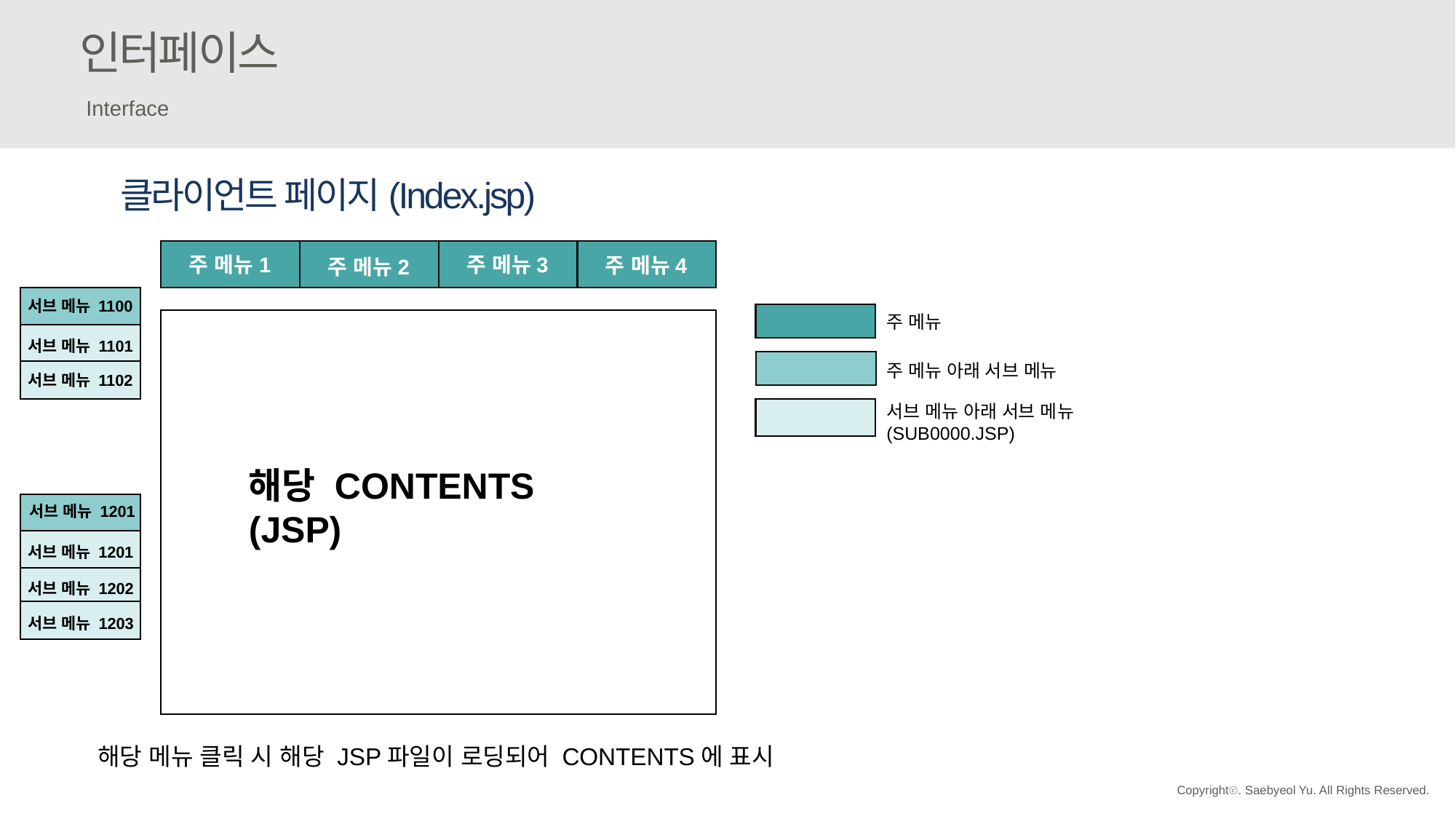

인터페이스
Interface
클라이언트 페이지(Index.jsp)

주 메뉴3
주 메뉴1
주 메뉴4
주 메뉴2

서브 메뉴 1100

주 메뉴

서브 메뉴 1101

주 메뉴 아래 서브 메뉴

서브 메뉴 1102
서브 메뉴 아래 서브 메뉴
(SUB0000.JSP)

해당 CONTENTS (JSP)

서브 메뉴 1201

서브 메뉴 1201

서브 메뉴 1202

서브 메뉴 1203
해당 메뉴 클릭 시 해당 JSP파일이 로딩되어 CONTENTS에 표시